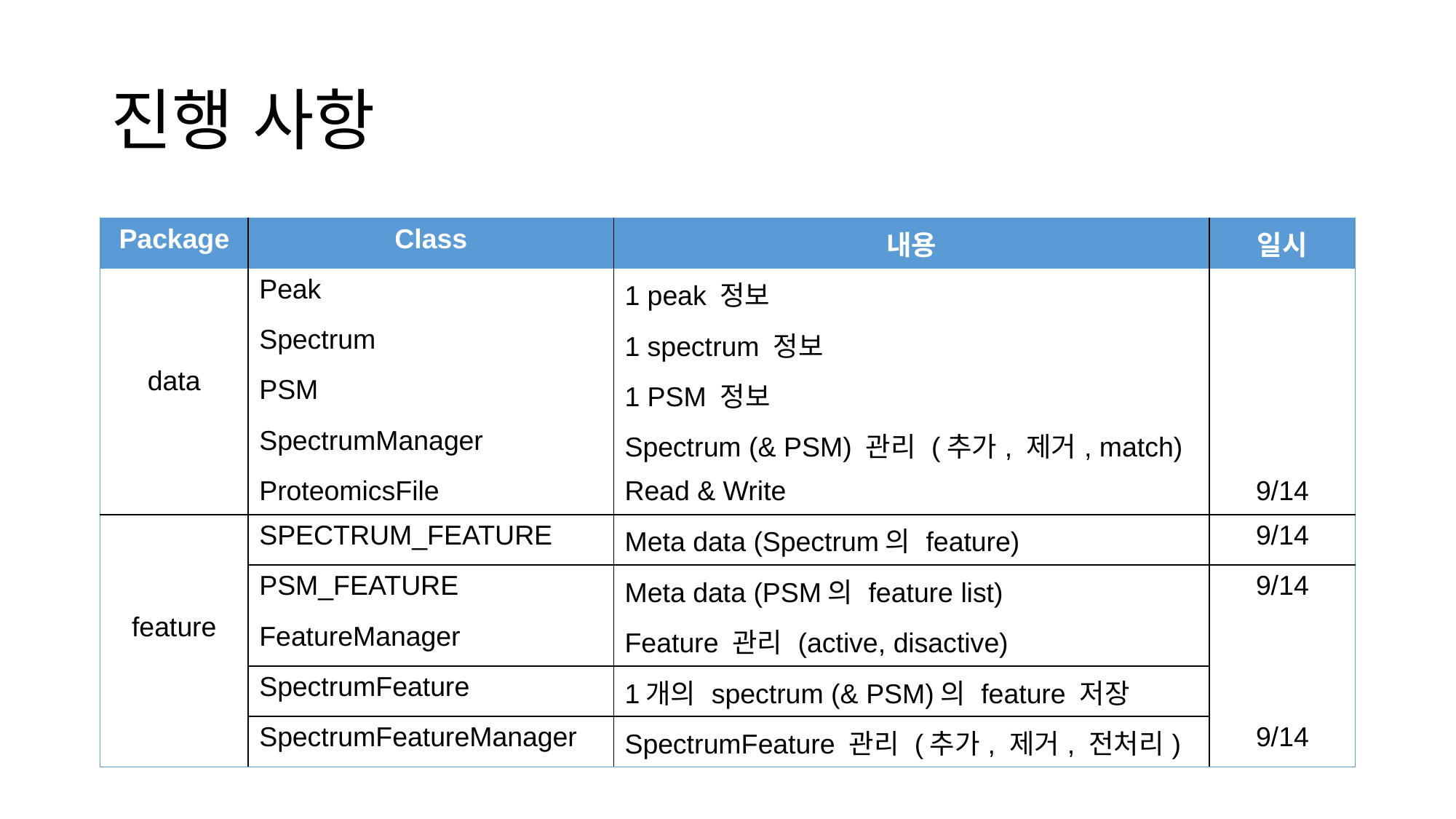

# 진행 사항
| Package | Class | 내용 | 일시 |
| --- | --- | --- | --- |
| data | Peak | 1 peak 정보 |  |
|  | Spectrum | 1 spectrum 정보 |  |
|  | PSM | 1 PSM 정보 |  |
|  | SpectrumManager | Spectrum (& PSM) 관리 (추가, 제거, match) |  |
|  | ProteomicsFile | Read & Write | 9/14 |
| feature | SPECTRUM\_FEATURE | Meta data (Spectrum의 feature) | 9/14 |
|  | PSM\_FEATURE | Meta data (PSM의 feature list) | 9/14 |
|  | FeatureManager | Feature 관리 (active, disactive) |  |
|  | SpectrumFeature | 1개의 spectrum (& PSM)의 feature 저장 |  |
|  | SpectrumFeatureManager | SpectrumFeature 관리 (추가, 제거, 전처리) | 9/14 |